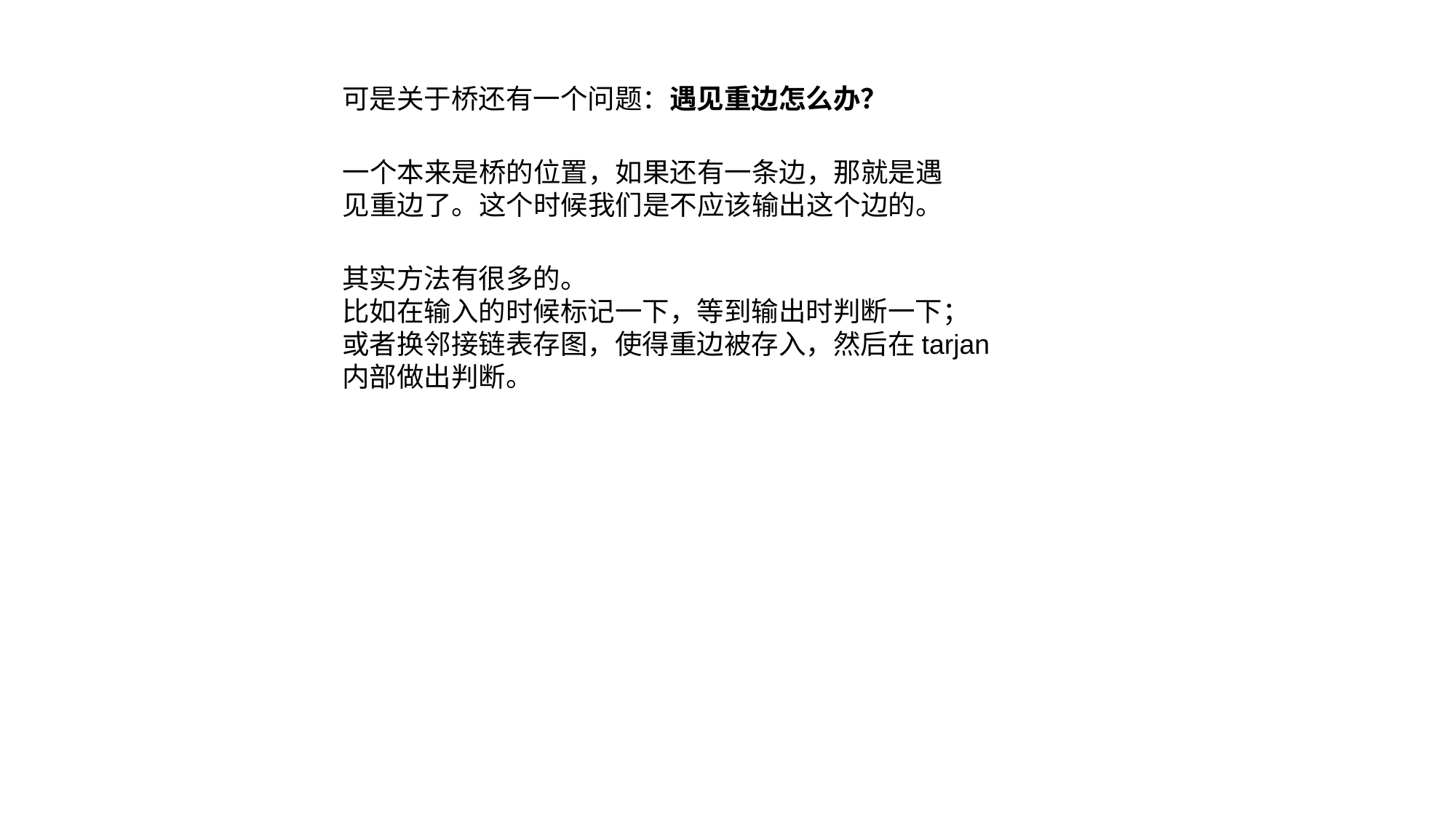

可是关于桥还有一个问题：遇见重边怎么办？
一个本来是桥的位置，如果还有一条边，那就是遇见重边了。这个时候我们是不应该输出这个边的。
其实方法有很多的。
比如在输入的时候标记一下，等到输出时判断一下；
或者换邻接链表存图，使得重边被存入，然后在tarjan内部做出判断。